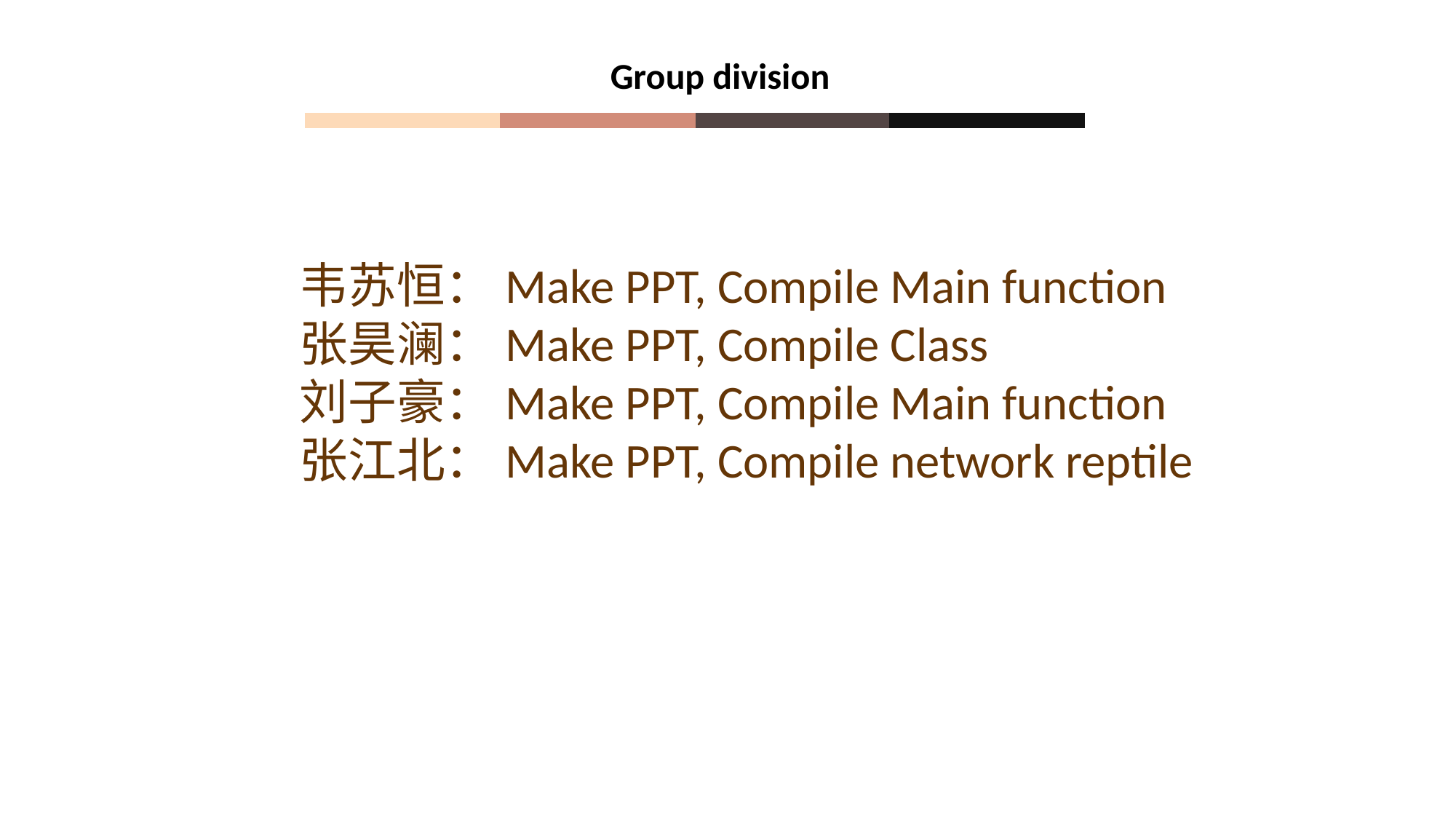

Group division

韦苏恒：Make PPT, Compile Main function
张昊澜：Make PPT, Compile Class
刘子豪：Make PPT, Compile Main function
张江北：Make PPT, Compile network reptile

FIRST